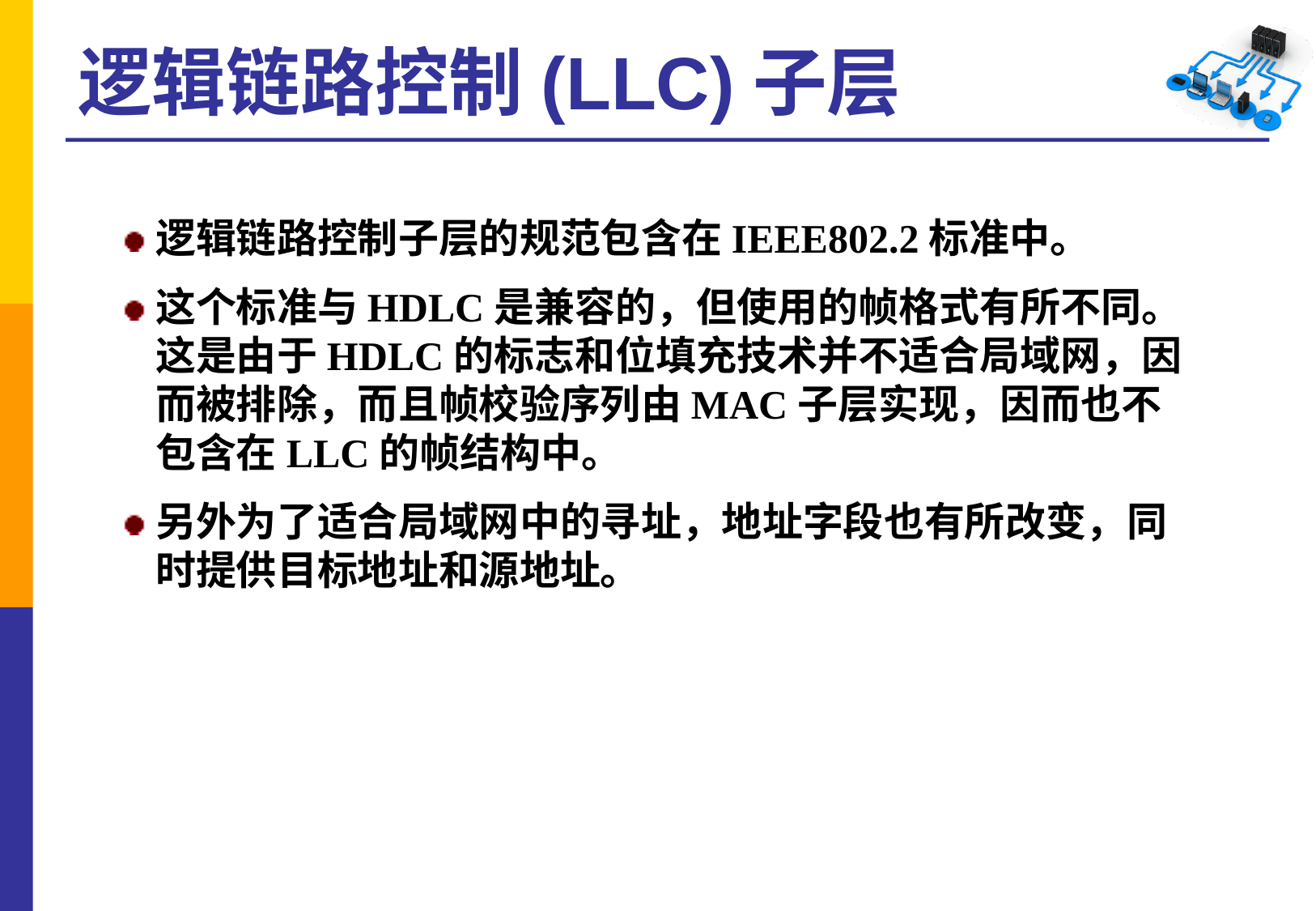

# 逻辑链路控制(LLC)子层
逻辑链路控制子层的规范包含在IEEE802.2标准中。
这个标准与HDLC是兼容的，但使用的帧格式有所不同。这是由于HDLC的标志和位填充技术并不适合局域网，因而被排除，而且帧校验序列由MAC子层实现，因而也不包含在LLC的帧结构中。
另外为了适合局域网中的寻址，地址字段也有所改变，同时提供目标地址和源地址。